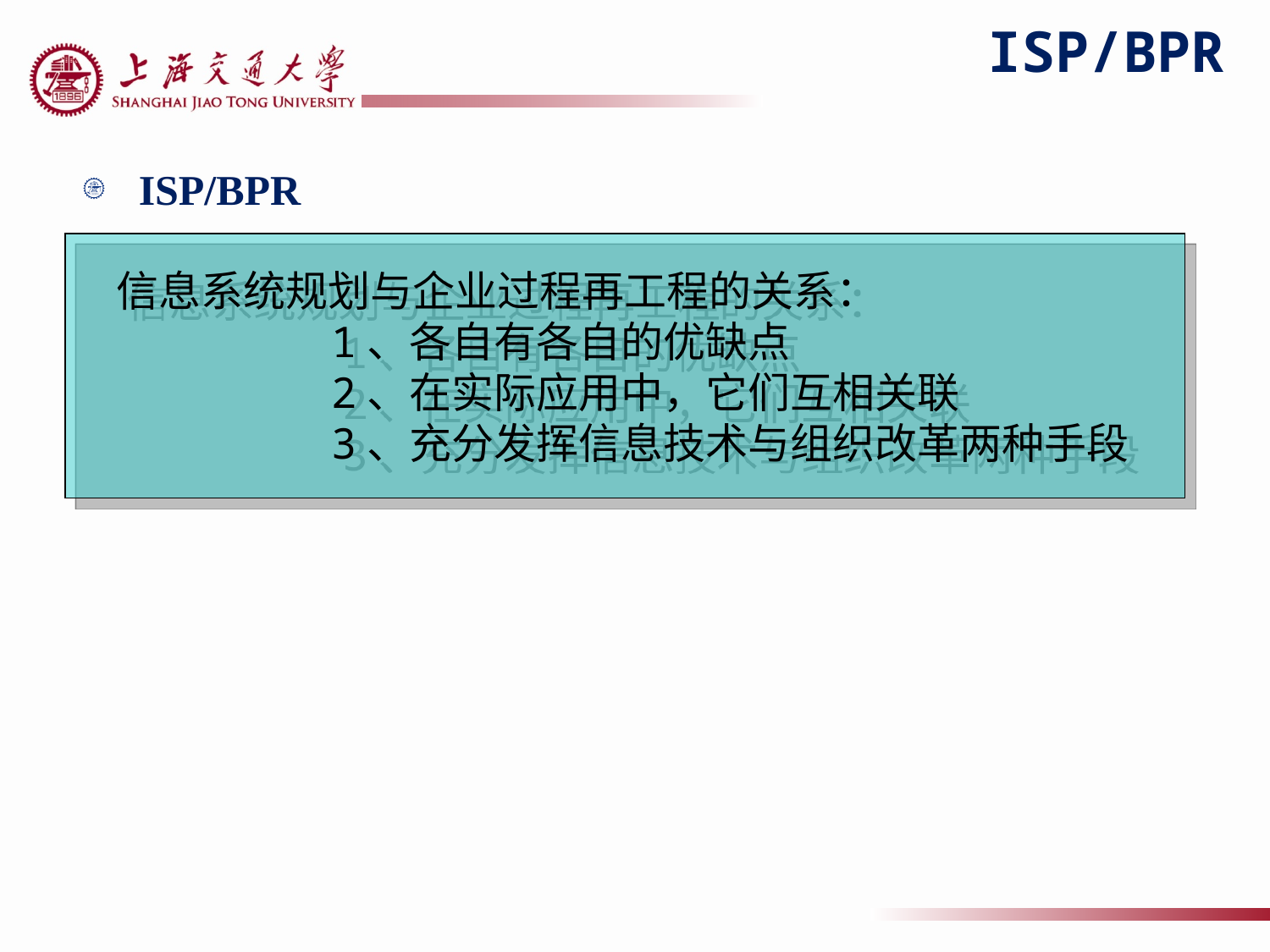

# ISP/BPR
ISP/BPR

   信息系统规划与企业过程再工程的关系：
          1、各自有各自的优缺点
          2、在实际应用中，它们互相关联
          3、充分发挥信息技术与组织改革两种手段